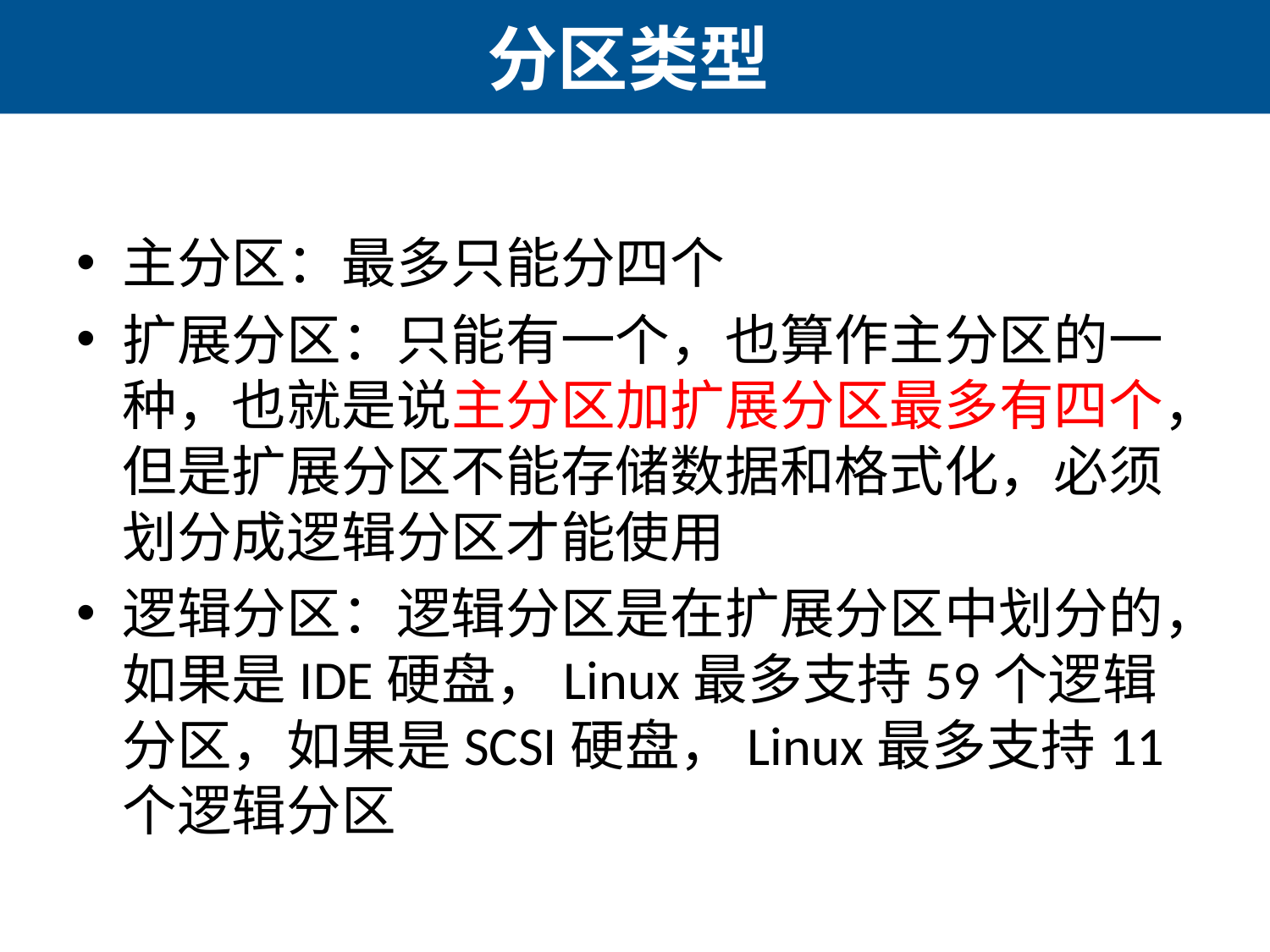

# 分区类型
主分区：最多只能分四个
扩展分区：只能有一个，也算作主分区的一种，也就是说主分区加扩展分区最多有四个，但是扩展分区不能存储数据和格式化，必须划分成逻辑分区才能使用
逻辑分区：逻辑分区是在扩展分区中划分的，如果是IDE硬盘，Linux最多支持59个逻辑分区，如果是SCSI硬盘，Linux最多支持11个逻辑分区